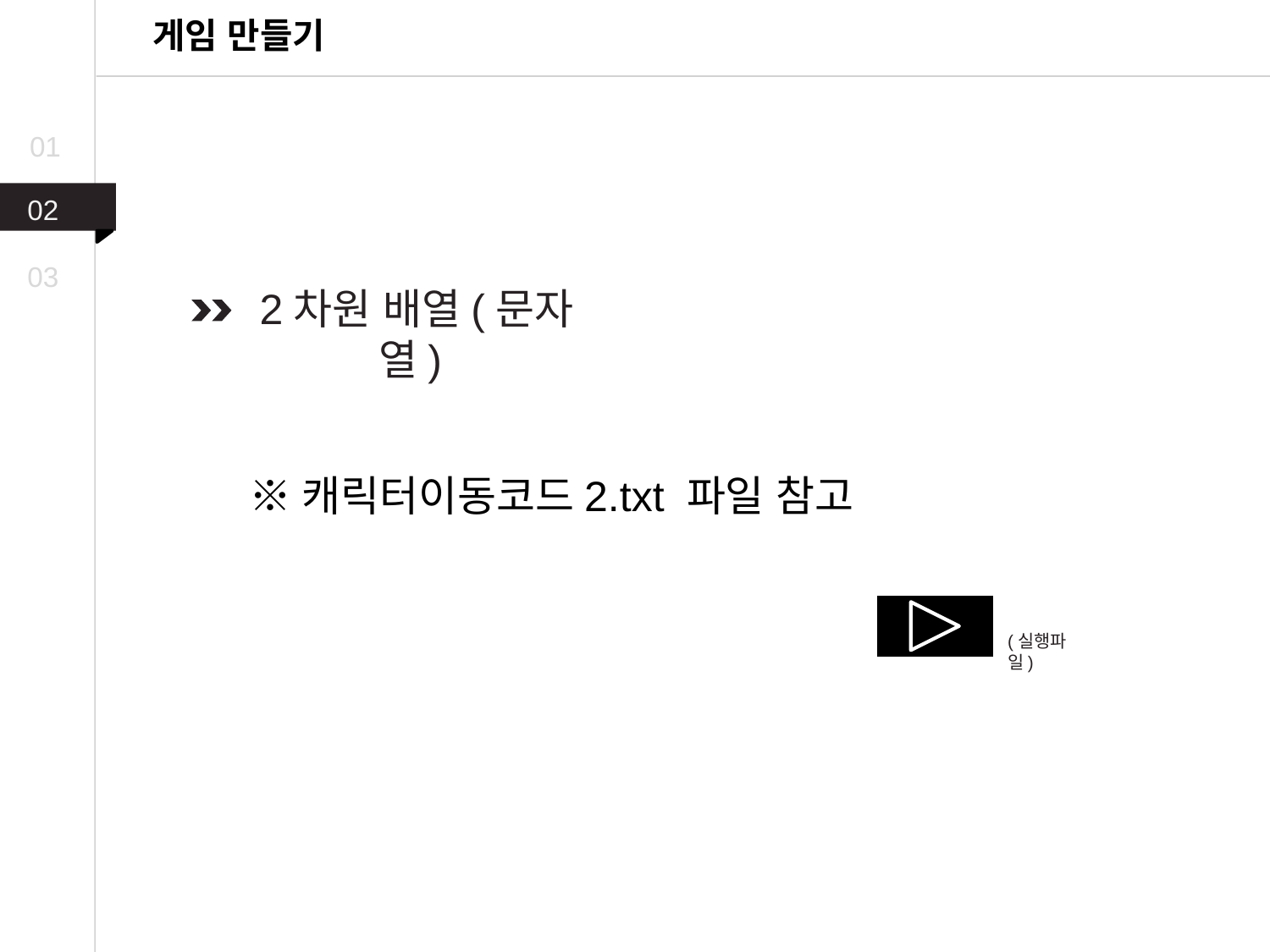

게임 만들기
01

02

03
 2차원 배열(문자열)

※캐릭터이동코드2.txt 파일 참고

(실행파일)